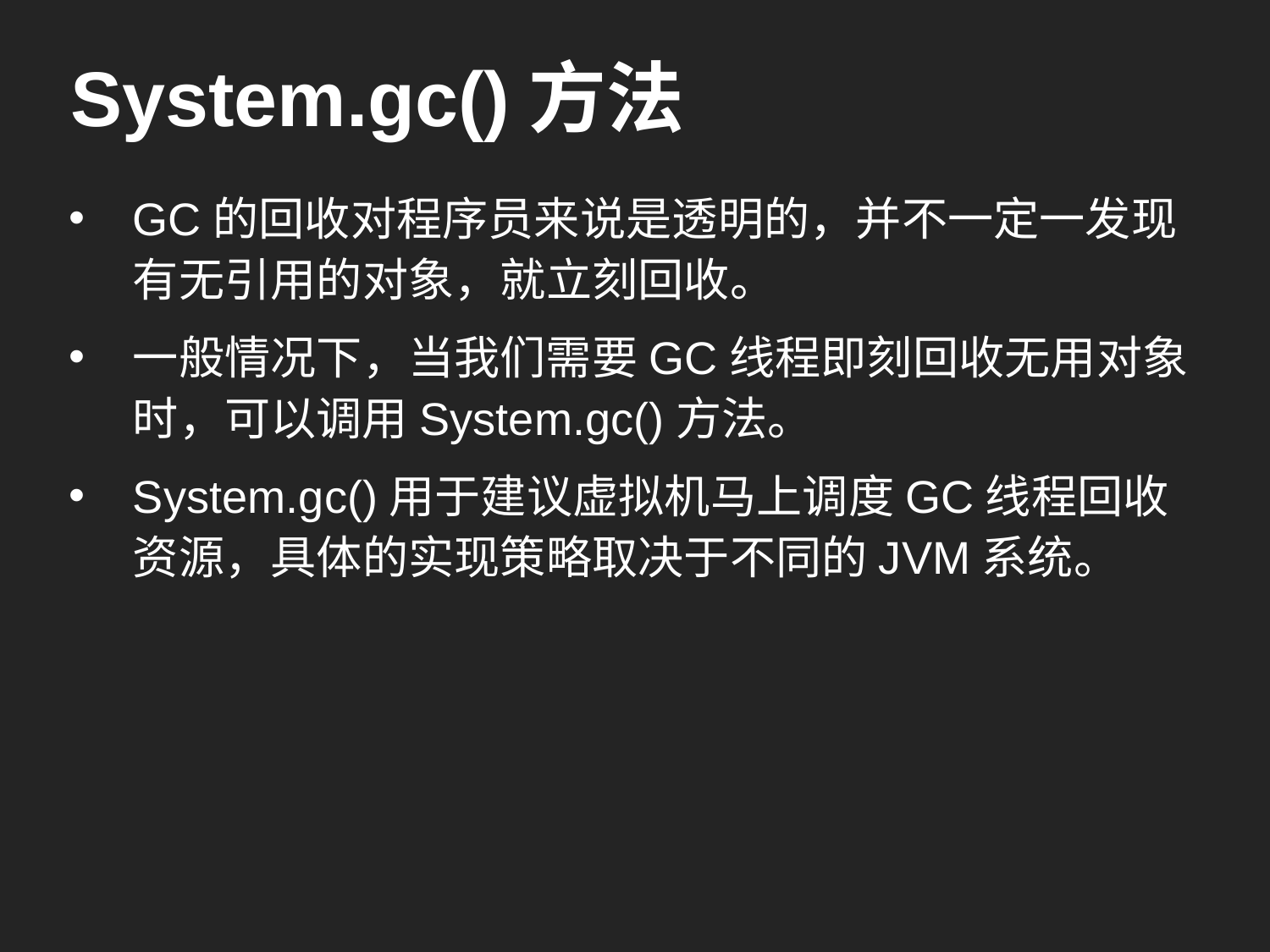

# System.gc()方法
GC的回收对程序员来说是透明的，并不一定一发现有无引用的对象，就立刻回收。
一般情况下，当我们需要GC线程即刻回收无用对象时，可以调用System.gc()方法。
System.gc()用于建议虚拟机马上调度GC线程回收资源，具体的实现策略取决于不同的JVM系统。